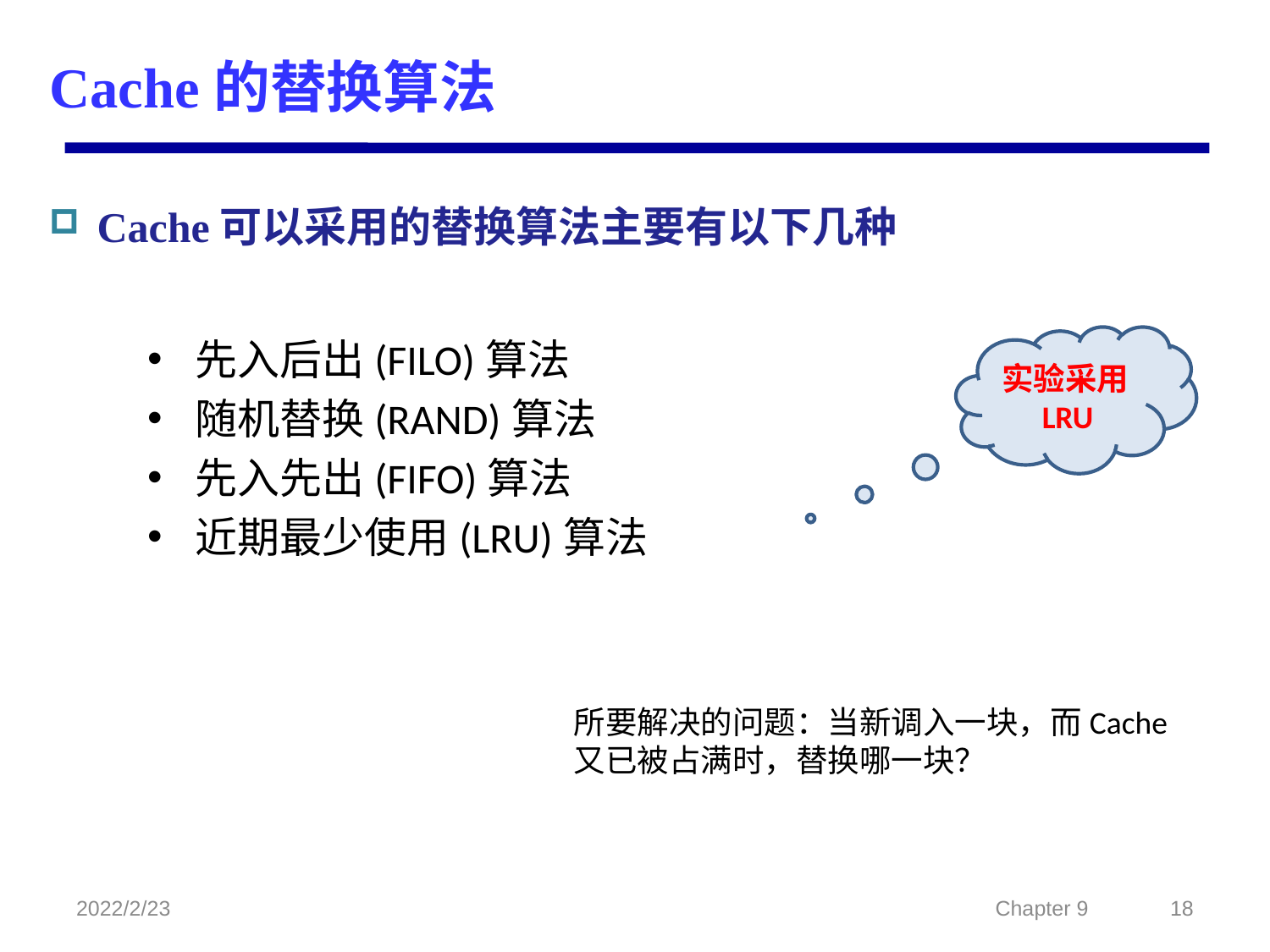

# Cache的替换算法
Cache可以采用的替换算法主要有以下几种
先入后出(FILO)算法
随机替换(RAND)算法
先入先出(FIFO)算法
近期最少使用(LRU)算法
实验采用LRU
所要解决的问题：当新调入一块，而Cache
又已被占满时，替换哪一块？
2022/2/23
Chapter 9
18